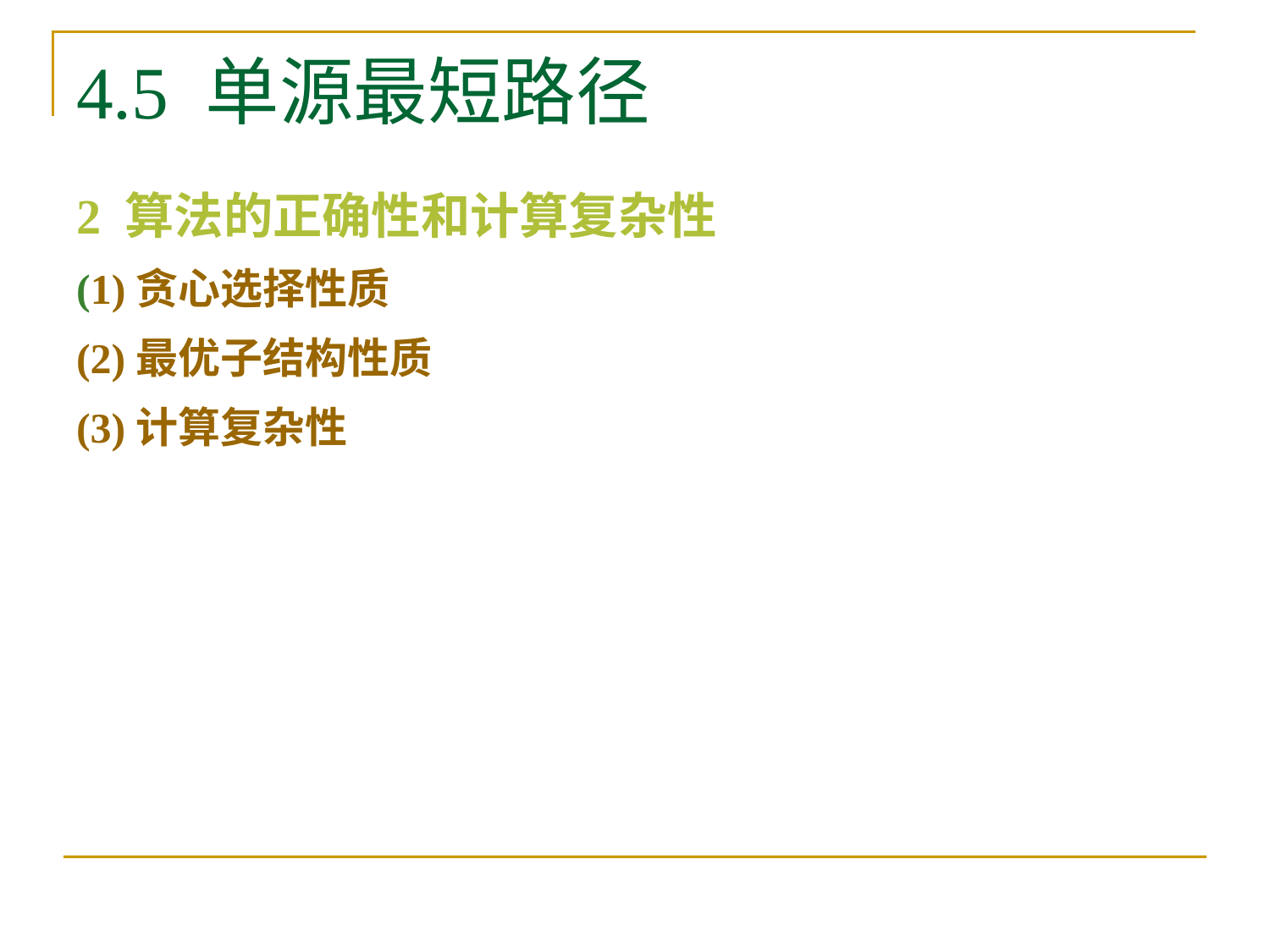

# 4.5 单源最短路径
2 算法的正确性和计算复杂性
(1)贪心选择性质
(2)最优子结构性质
(3)计算复杂性

50